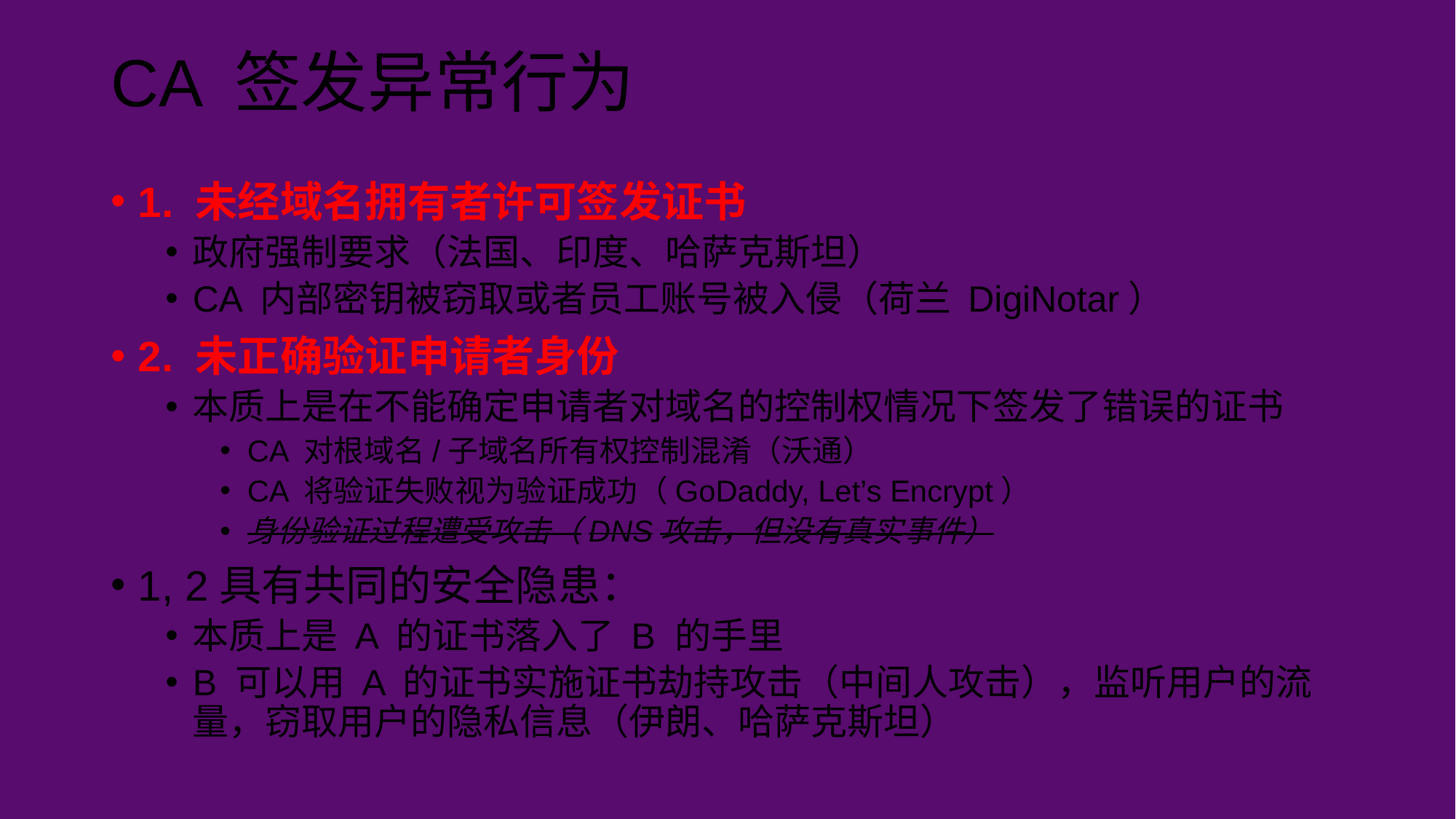

# CA 签发异常行为
1. 未经域名拥有者许可签发证书
政府强制要求（法国、印度、哈萨克斯坦）
CA 内部密钥被窃取或者员工账号被入侵（荷兰 DigiNotar）
2. 未正确验证申请者身份
本质上是在不能确定申请者对域名的控制权情况下签发了错误的证书
CA 对根域名/子域名所有权控制混淆（沃通）
CA 将验证失败视为验证成功（GoDaddy, Let’s Encrypt）
身份验证过程遭受攻击（DNS攻击，但没有真实事件）
1, 2具有共同的安全隐患：
本质上是 A 的证书落入了 B 的手里
B 可以用 A 的证书实施证书劫持攻击（中间人攻击），监听用户的流量，窃取用户的隐私信息（伊朗、哈萨克斯坦）